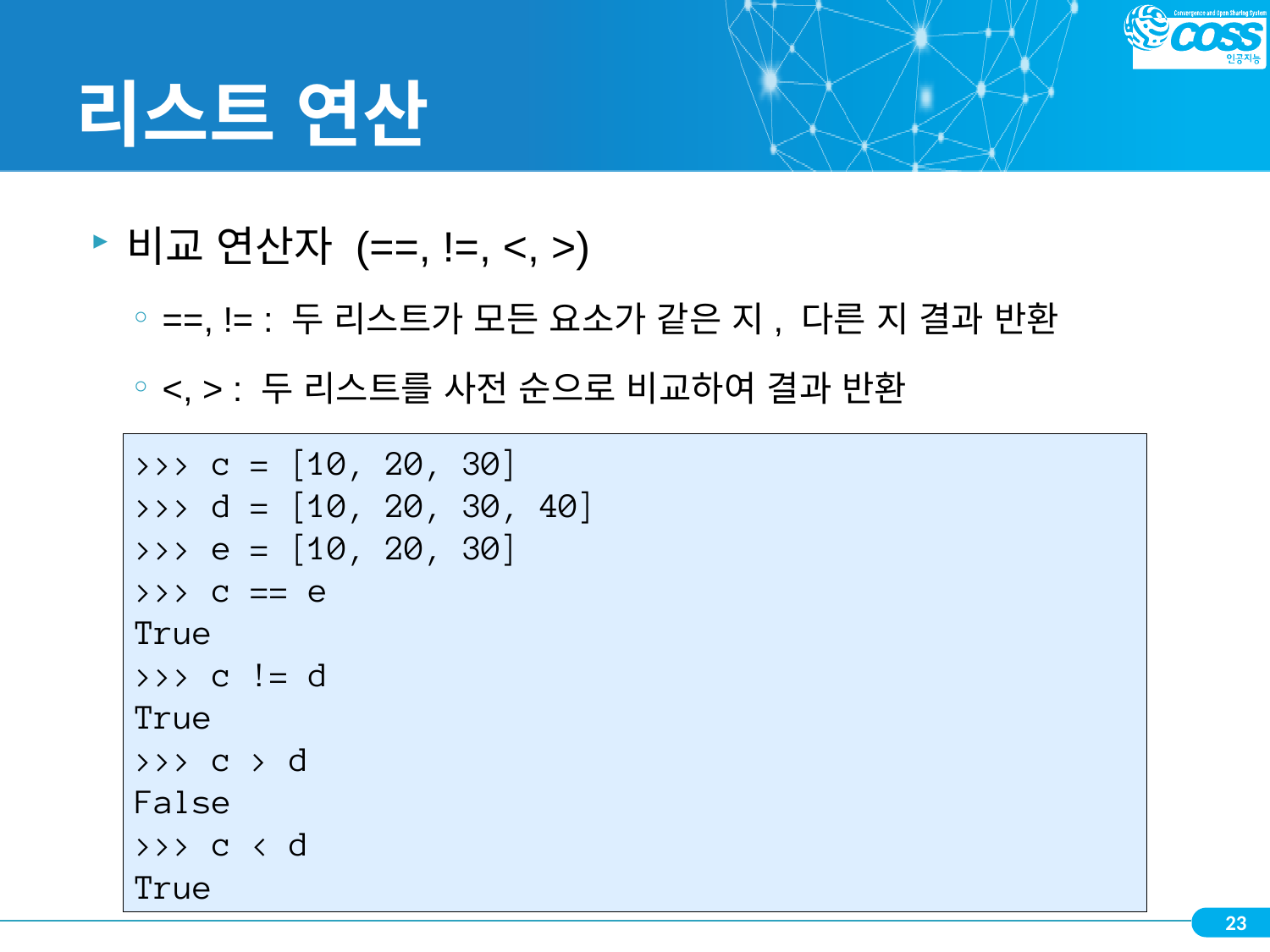

# 리스트 연산
비교 연산자 (==, !=, <, >)
==, != : 두 리스트가 모든 요소가 같은 지, 다른 지 결과 반환
<, > : 두 리스트를 사전 순으로 비교하여 결과 반환
>>> c = [10, 20, 30]
>>> d = [10, 20, 30, 40]
>>> e = [10, 20, 30]
>>> c == e
True
>>> c != d
True
>>> c > d
False
>>> c < d
True